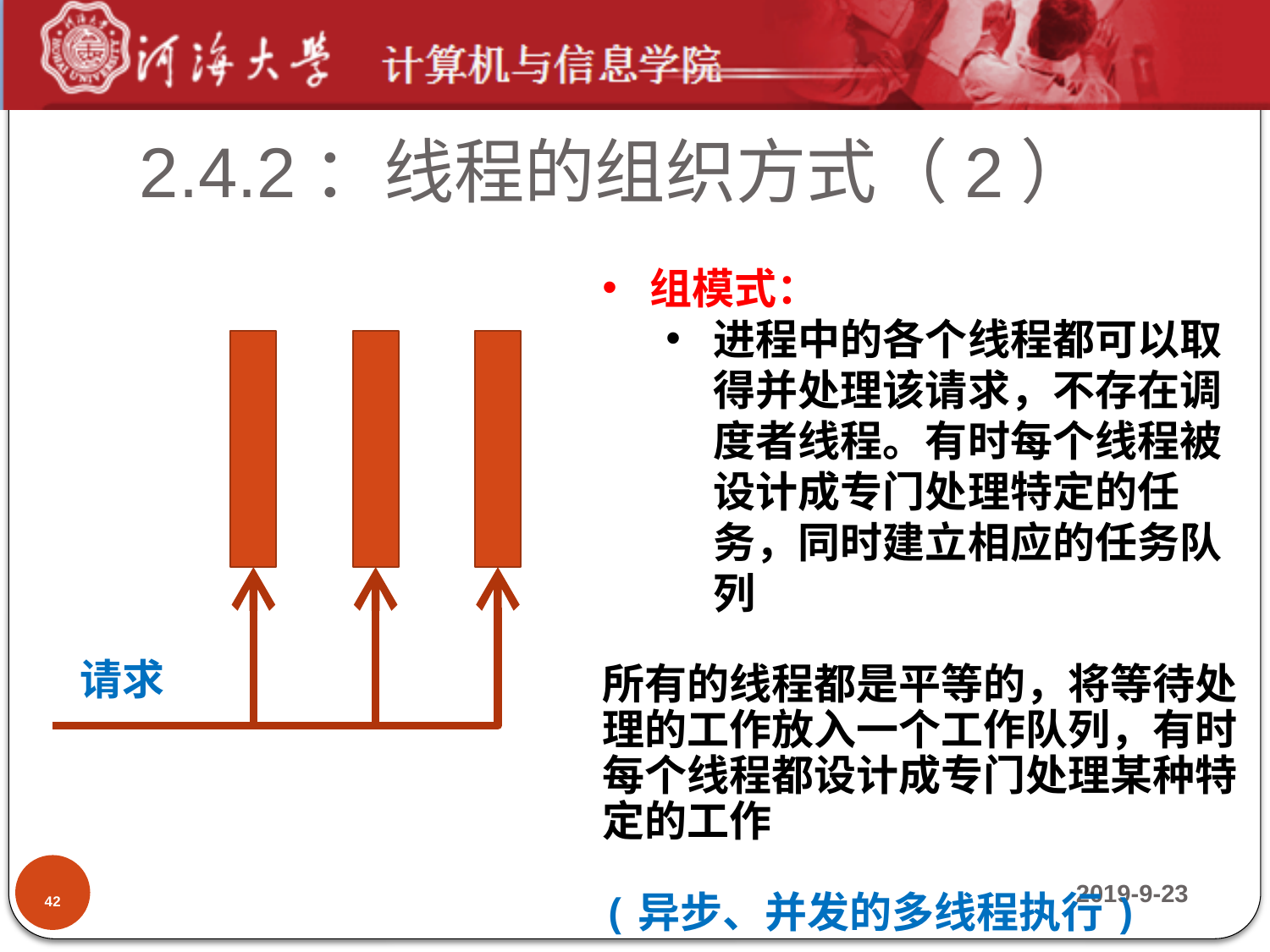

2.4.2：线程的组织方式（2）
组模式：
进程中的各个线程都可以取得并处理该请求，不存在调度者线程。有时每个线程被设计成专门处理特定的任务，同时建立相应的任务队列

所有的线程都是平等的，将等待处理的工作放入一个工作队列，有时每个线程都设计成专门处理某种特定的工作

(异步、并发的多线程执行)

请求
42
2019-9-23